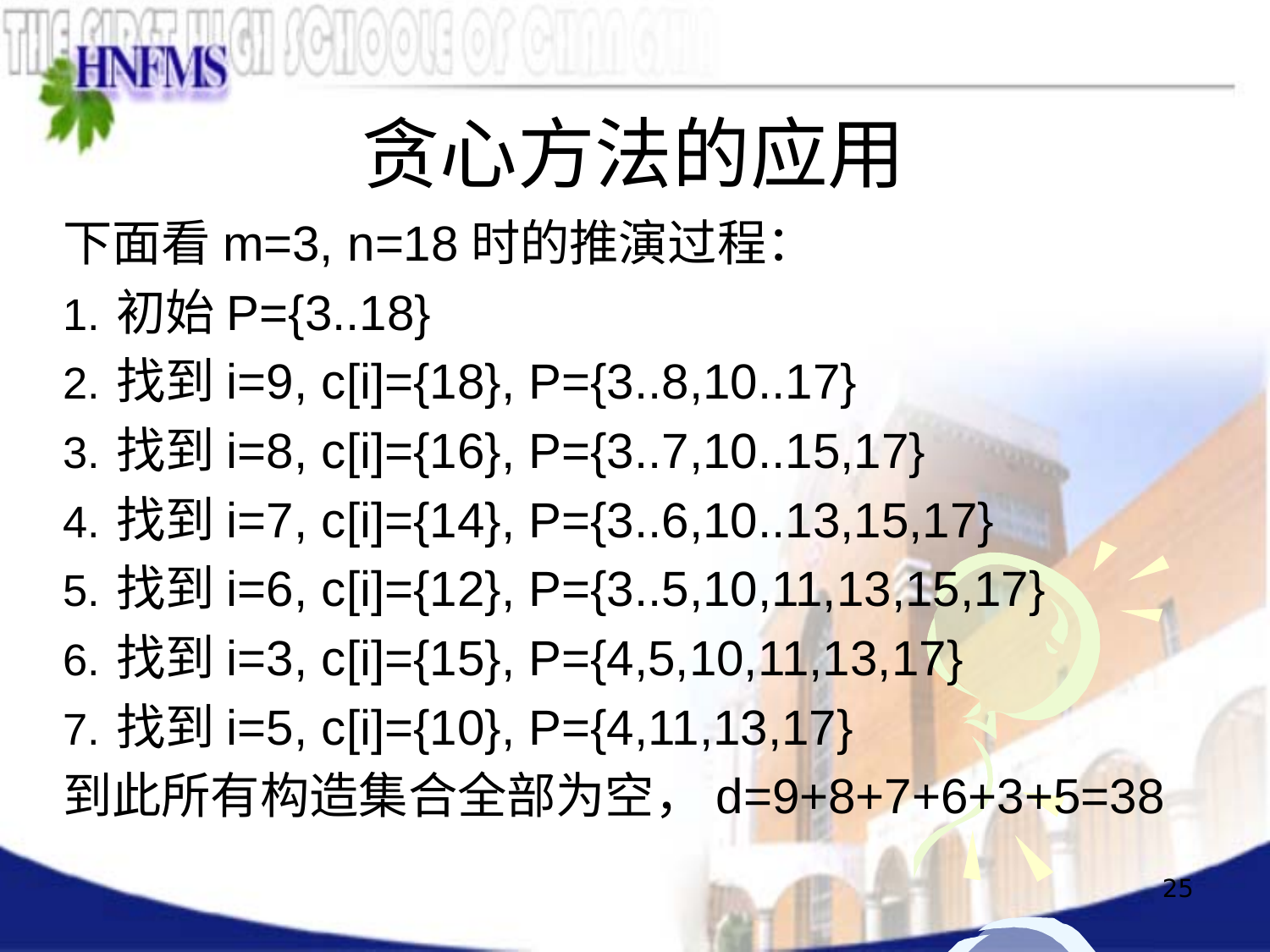

# 贪心方法的应用
下面看m=3, n=18时的推演过程：
初始P={3..18}
找到i=9, c[i]={18}, P={3..8,10..17}
找到i=8, c[i]={16}, P={3..7,10..15,17}
找到i=7, c[i]={14}, P={3..6,10..13,15,17}
找到i=6, c[i]={12}, P={3..5,10,11,13,15,17}
找到i=3, c[i]={15}, P={4,5,10,11,13,17}
找到i=5, c[i]={10}, P={4,11,13,17}
到此所有构造集合全部为空，d=9+8+7+6+3+5=38

25